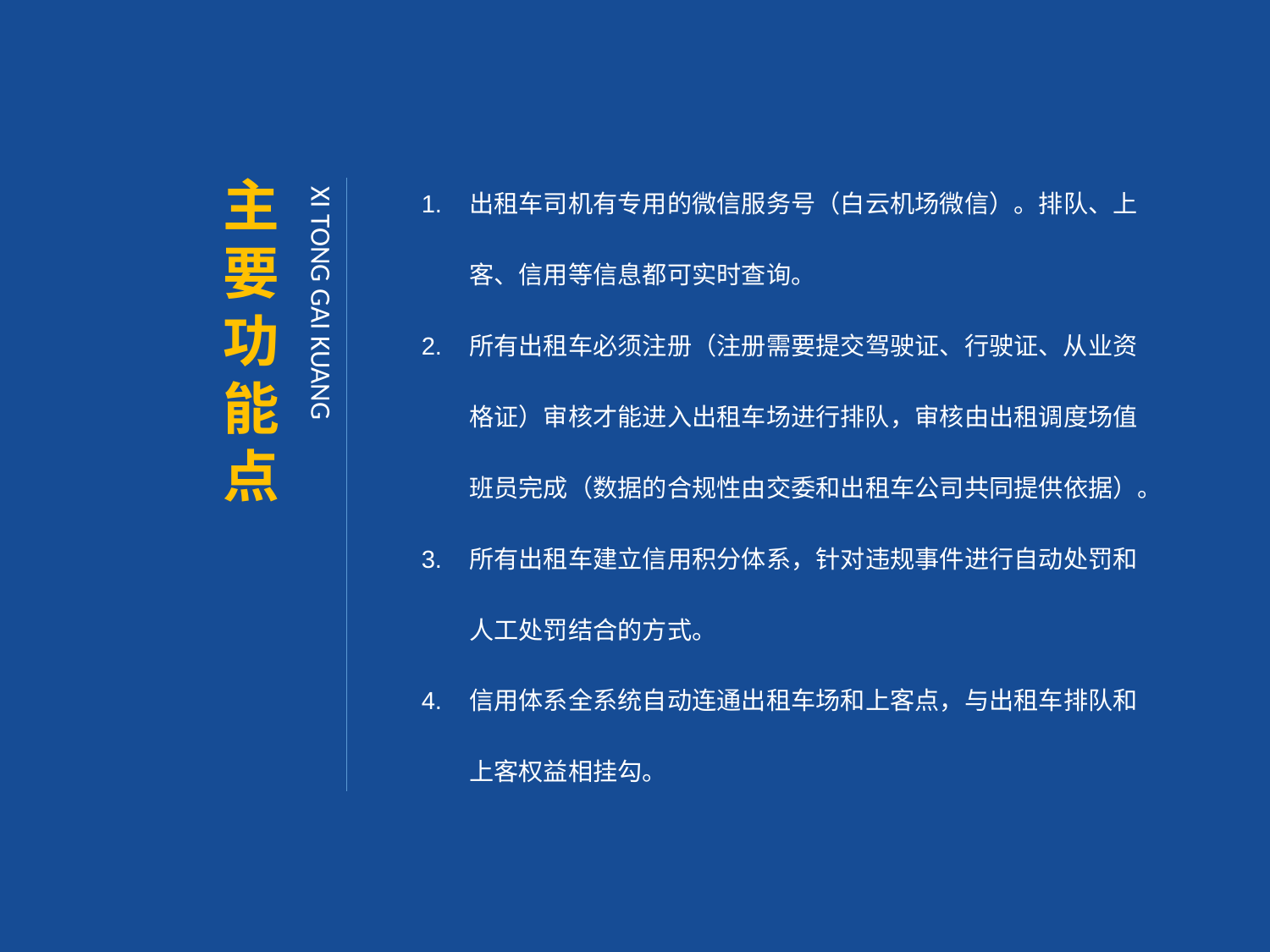

出租车司机有专用的微信服务号（白云机场微信）。排队、上客、信用等信息都可实时查询。
所有出租车必须注册（注册需要提交驾驶证、行驶证、从业资格证）审核才能进入出租车场进行排队，审核由出租调度场值班员完成（数据的合规性由交委和出租车公司共同提供依据）。
所有出租车建立信用积分体系，针对违规事件进行自动处罚和人工处罚结合的方式。
信用体系全系统自动连通出租车场和上客点，与出租车排队和上客权益相挂勾。

主要功能点
XI TONG GAI KUANG